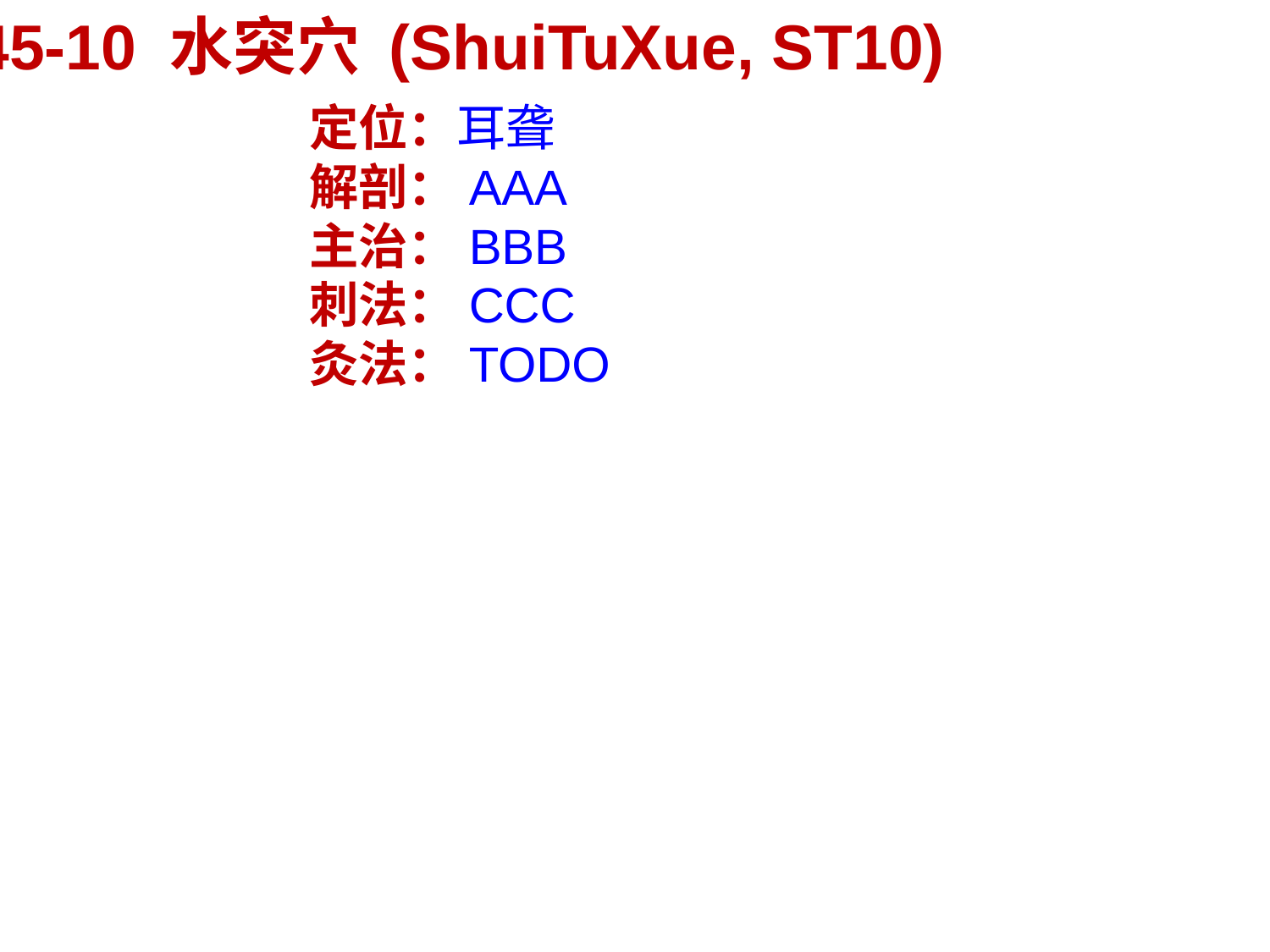

45-10 水突穴 (ShuiTuXue, ST10)
定位：耳聋
解剖：AAA
主治：BBB
刺法：CCC
灸法：TODO